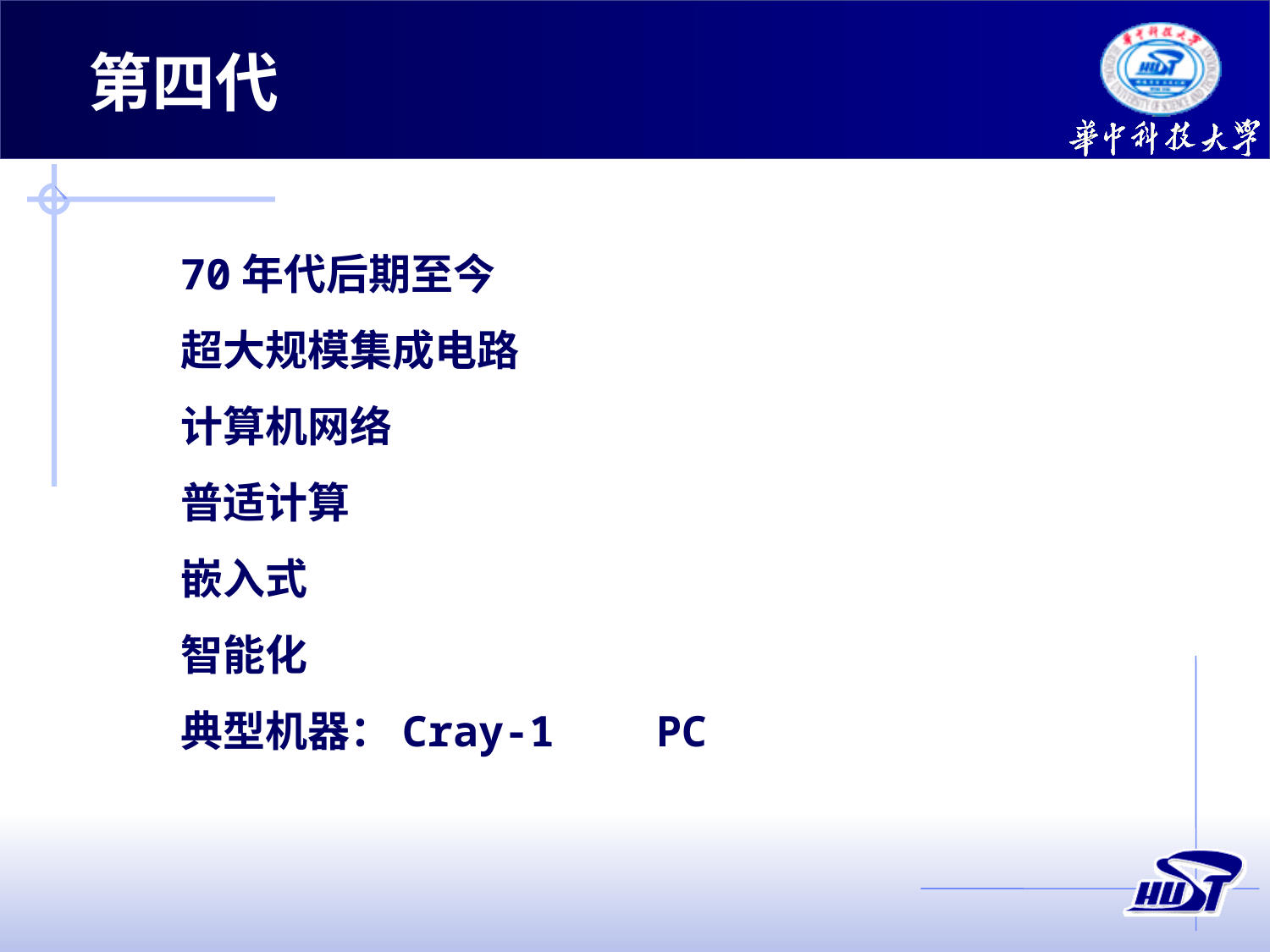

第四代
70年代后期至今
超大规模集成电路
计算机网络
普适计算
嵌入式
智能化
典型机器：Cray-1    PC